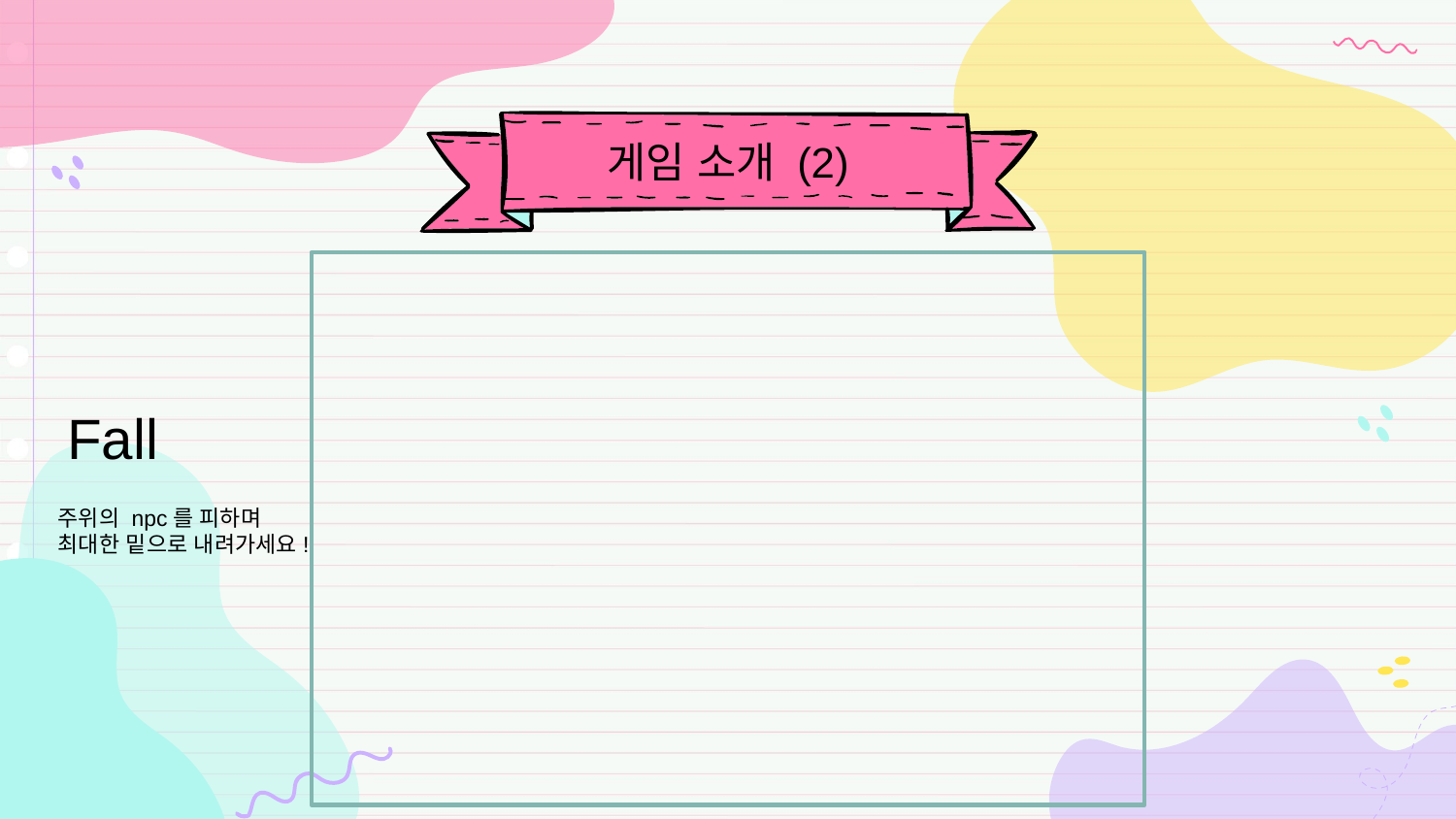

# 게임 소개 (2)

Fall
주위의 npc를 피하며
최대한 밑으로 내려가세요!